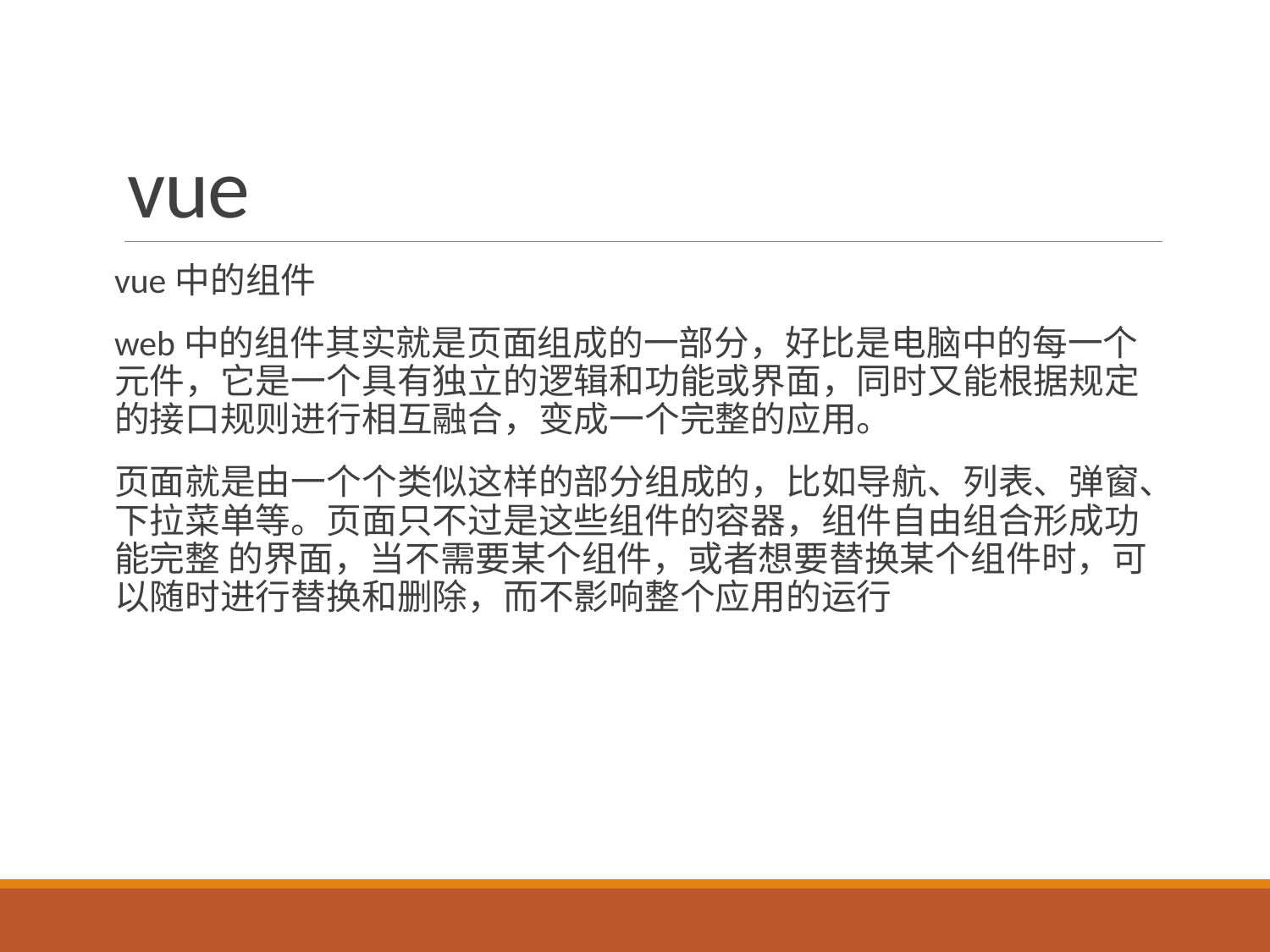

# vue
vue中的组件
web中的组件其实就是页面组成的一部分，好比是电脑中的每一个元件，它是一个具有独立的逻辑和功能或界面，同时又能根据规定的接口规则进行相互融合，变成一个完整的应用。
页面就是由一个个类似这样的部分组成的，比如导航、列表、弹窗、下拉菜单等。页面只不过是这些组件的容器，组件自由组合形成功能完整 的界面，当不需要某个组件，或者想要替换某个组件时，可以随时进行替换和删除，而不影响整个应用的运行